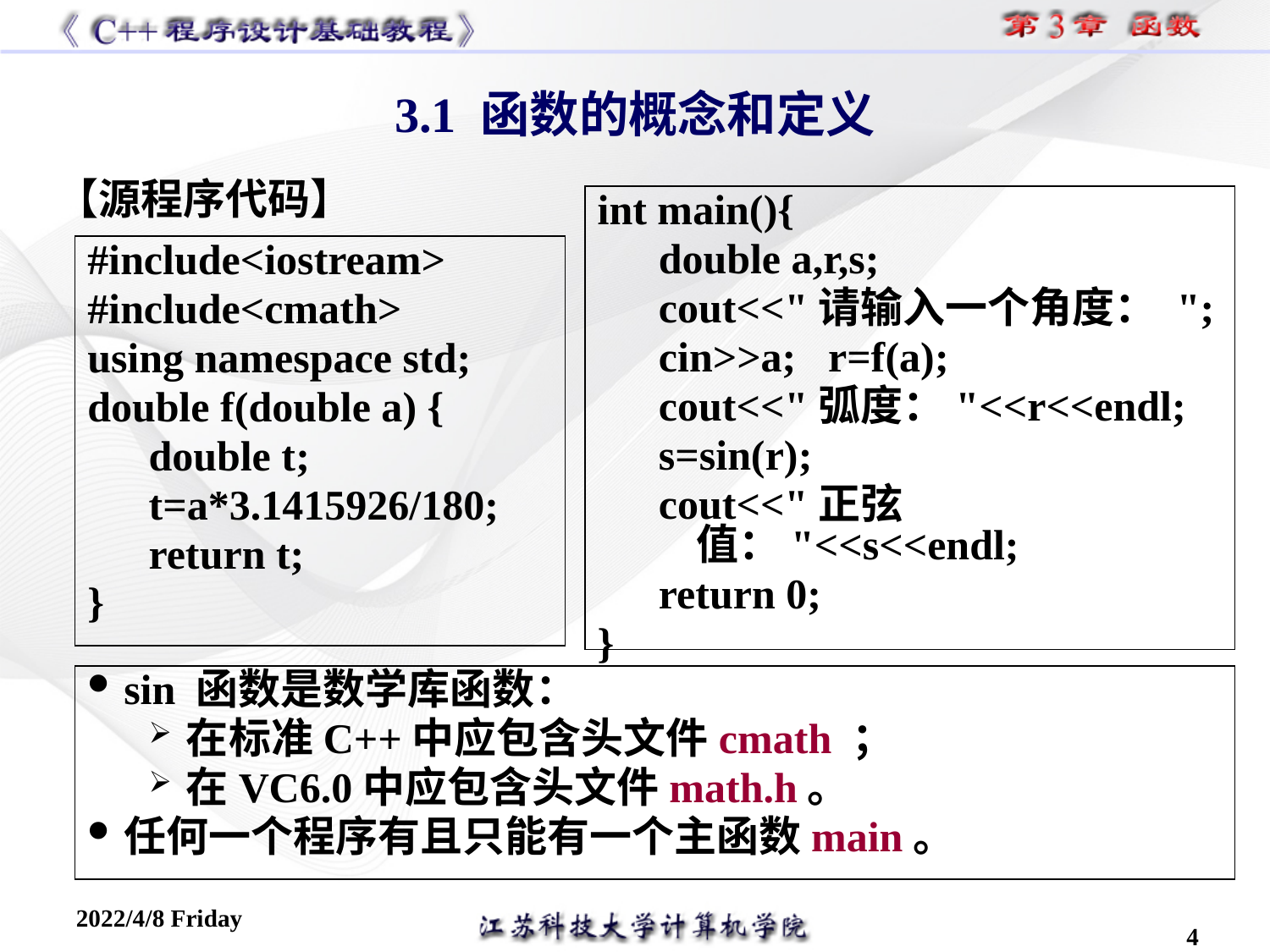

# 3.1 函数的概念和定义
【源程序代码】
int main(){
double a,r,s;
cout<<"请输入一个角度： ";
cin>>a;   r=f(a);
cout<<"弧度："<<r<<endl;
s=sin(r);
cout<<"正弦值："<<s<<endl;
return 0;
}
#include<iostream>
#include<cmath>
using namespace std;
double f(double a) {
double t;
t=a*3.1415926/180;
return t;
}
sin 函数是数学库函数：
在标准C++中应包含头文件cmath ；
在VC6.0中应包含头文件math.h。
任何一个程序有且只能有一个主函数main。